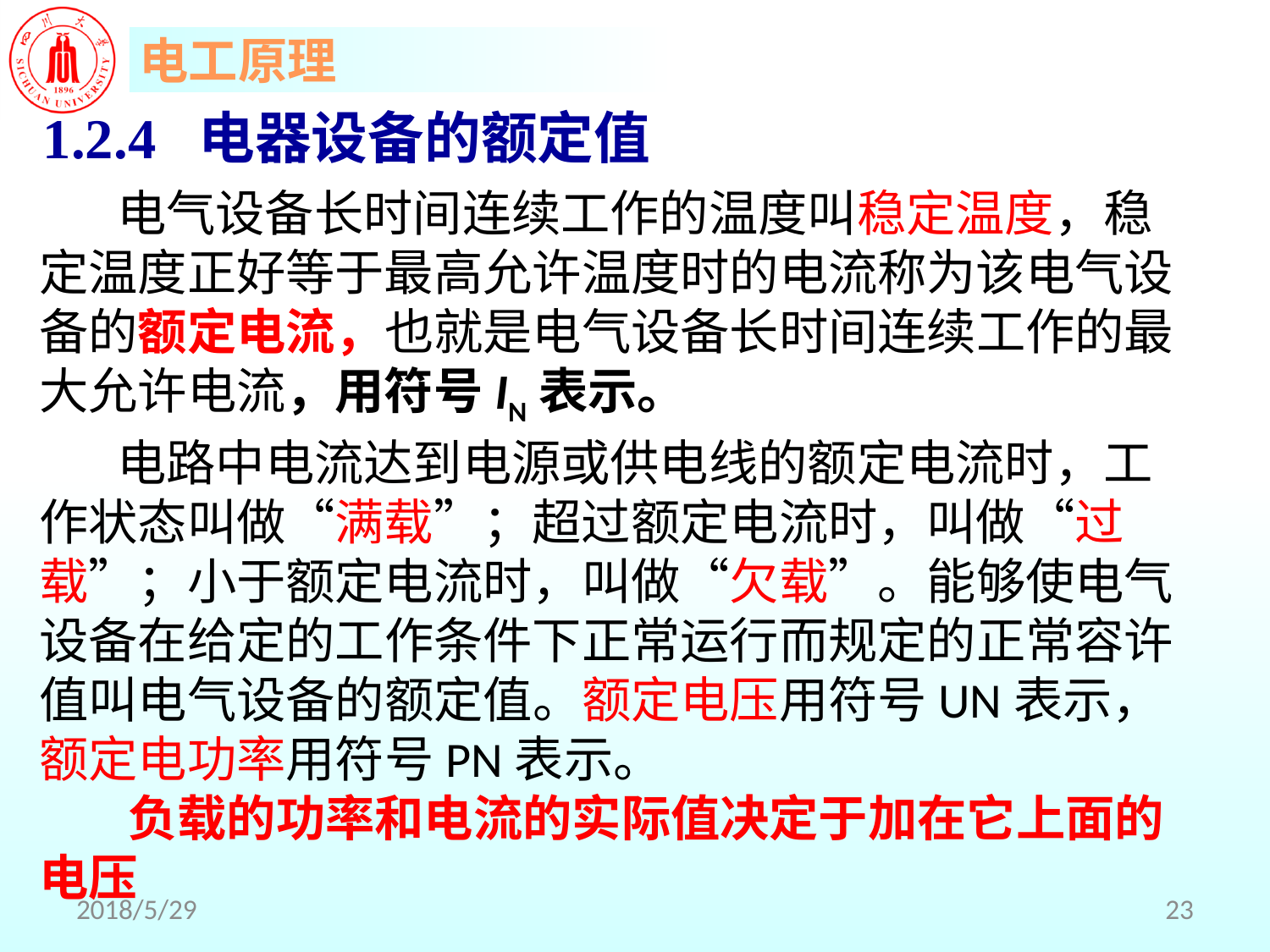

1.2.4  电器设备的额定值
      电气设备长时间连续工作的温度叫稳定温度，稳定温度正好等于最高允许温度时的电流称为该电气设备的额定电流，也就是电气设备长时间连续工作的最大允许电流，用符号IN表示。
      电路中电流达到电源或供电线的额定电流时，工作状态叫做“满载”；超过额定电流时，叫做“过载”；小于额定电流时，叫做“欠载”。能够使电气设备在给定的工作条件下正常运行而规定的正常容许值叫电气设备的额定值。额定电压用符号UN表示，额定电功率用符号PN表示。
       负载的功率和电流的实际值决定于加在它上面的电压
2018/5/29
23